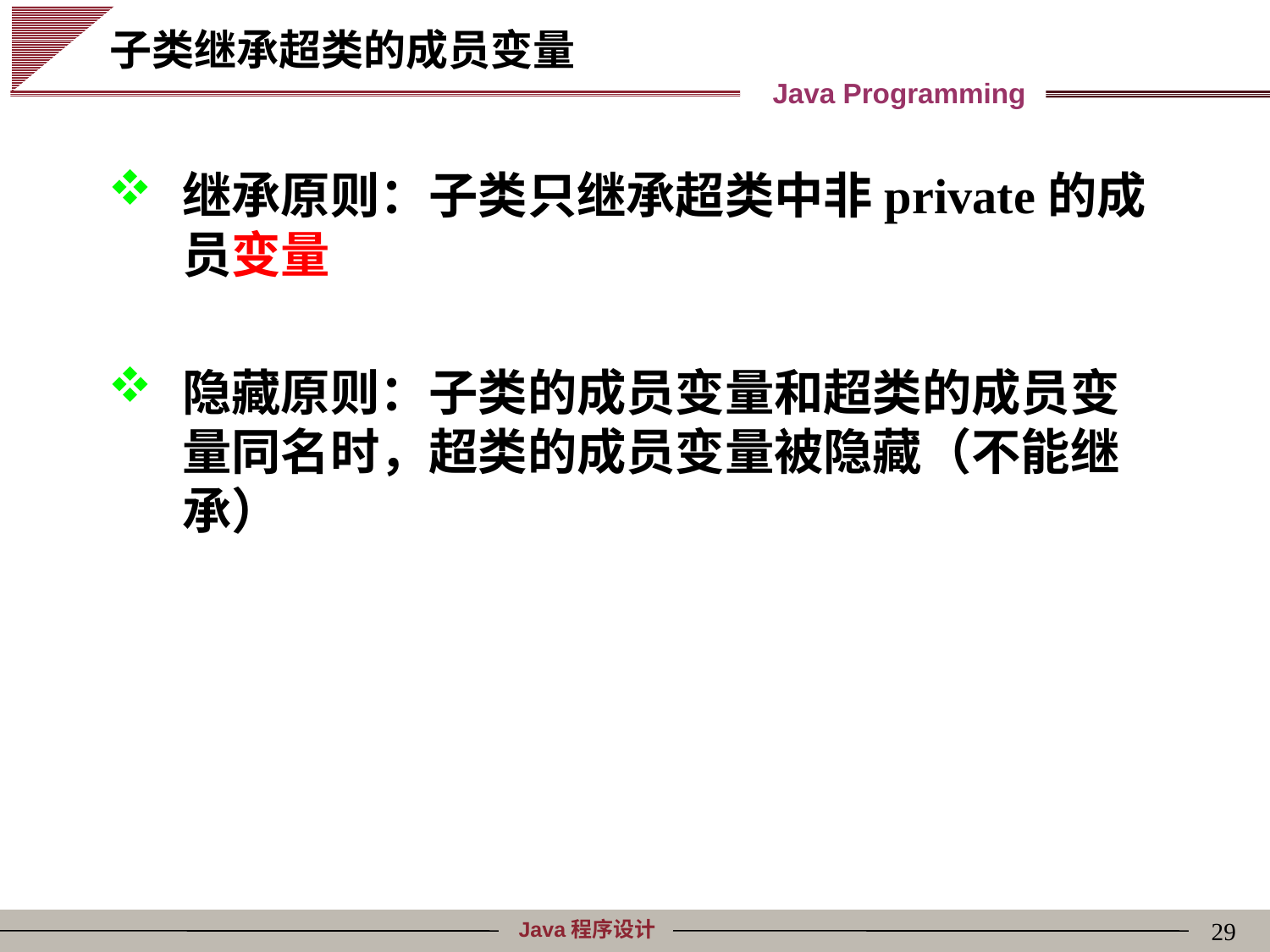

# 子类继承超类的成员变量
继承原则：子类只继承超类中非private的成员变量

隐藏原则：子类的成员变量和超类的成员变量同名时，超类的成员变量被隐藏（不能继承）